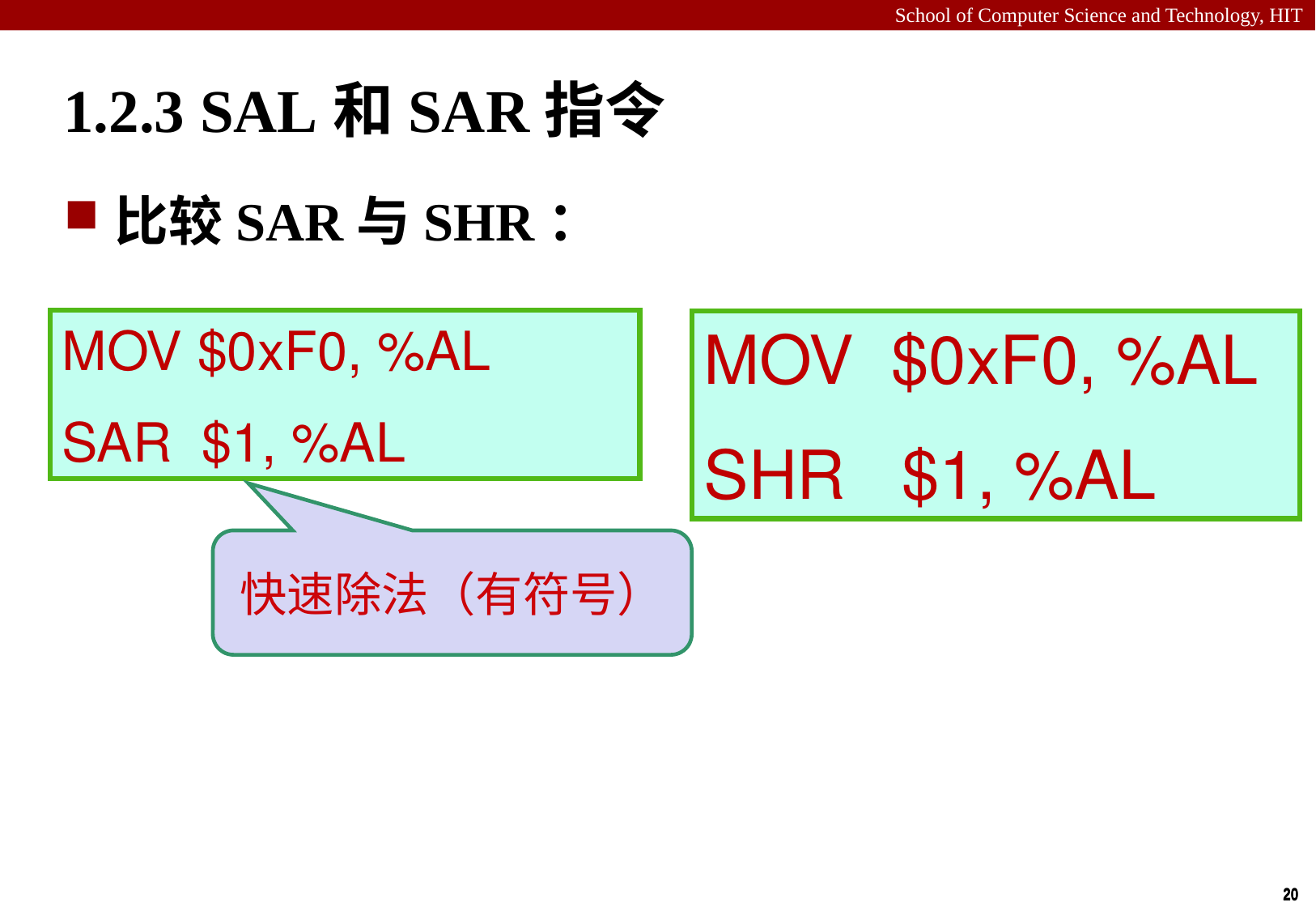

# 1.2.3 SAL和SAR指令
比较SAR与SHR：

MOV $0xF0, %AL
SAR  $1, %AL
MOV  $0xF0, %AL
SHR   $1, %AL
快速除法（有符号）